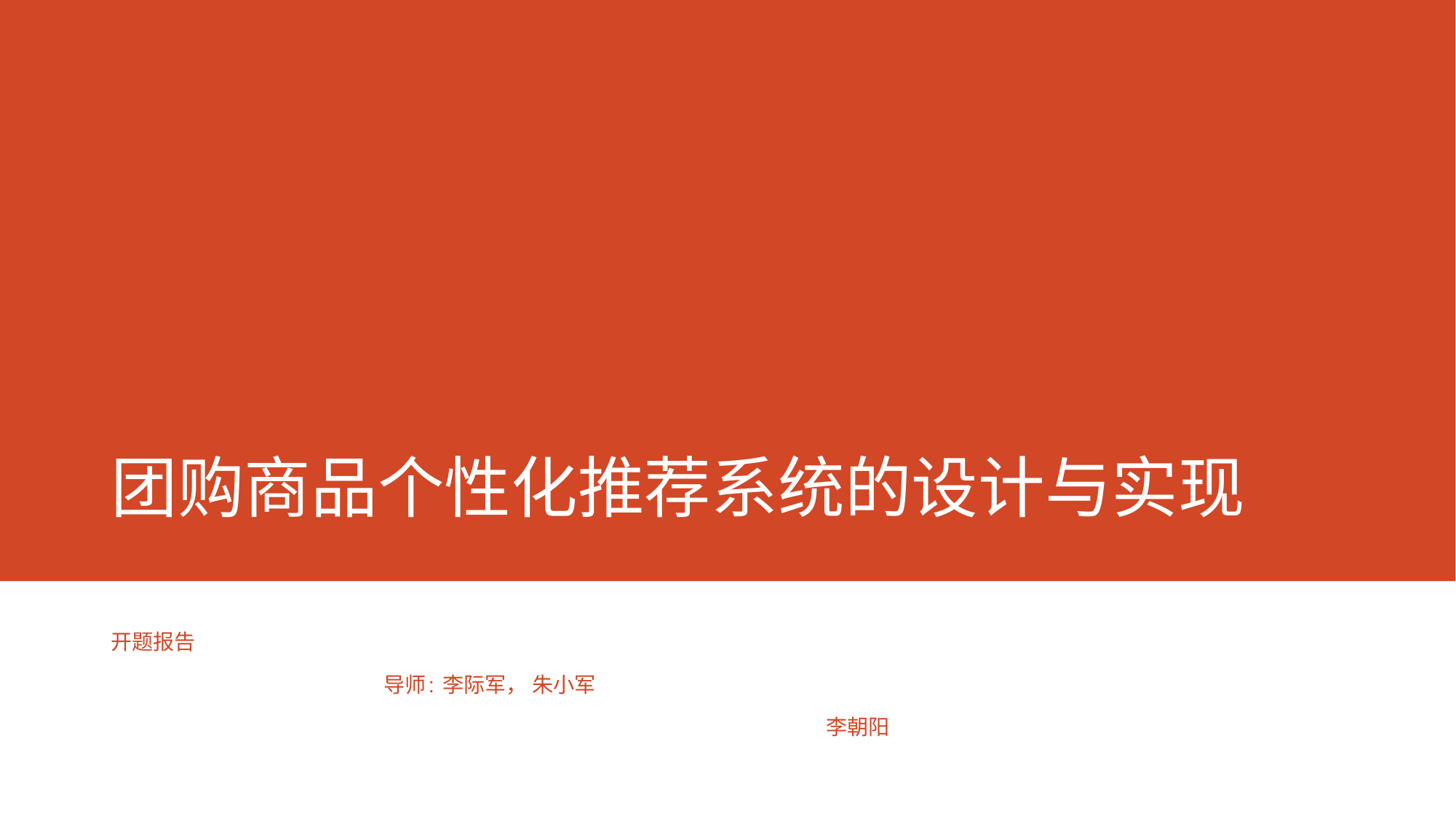

# 团购商品个性化推荐系统的设计与实现
开题报告
					导师: 李际军， 朱小军
李朝阳